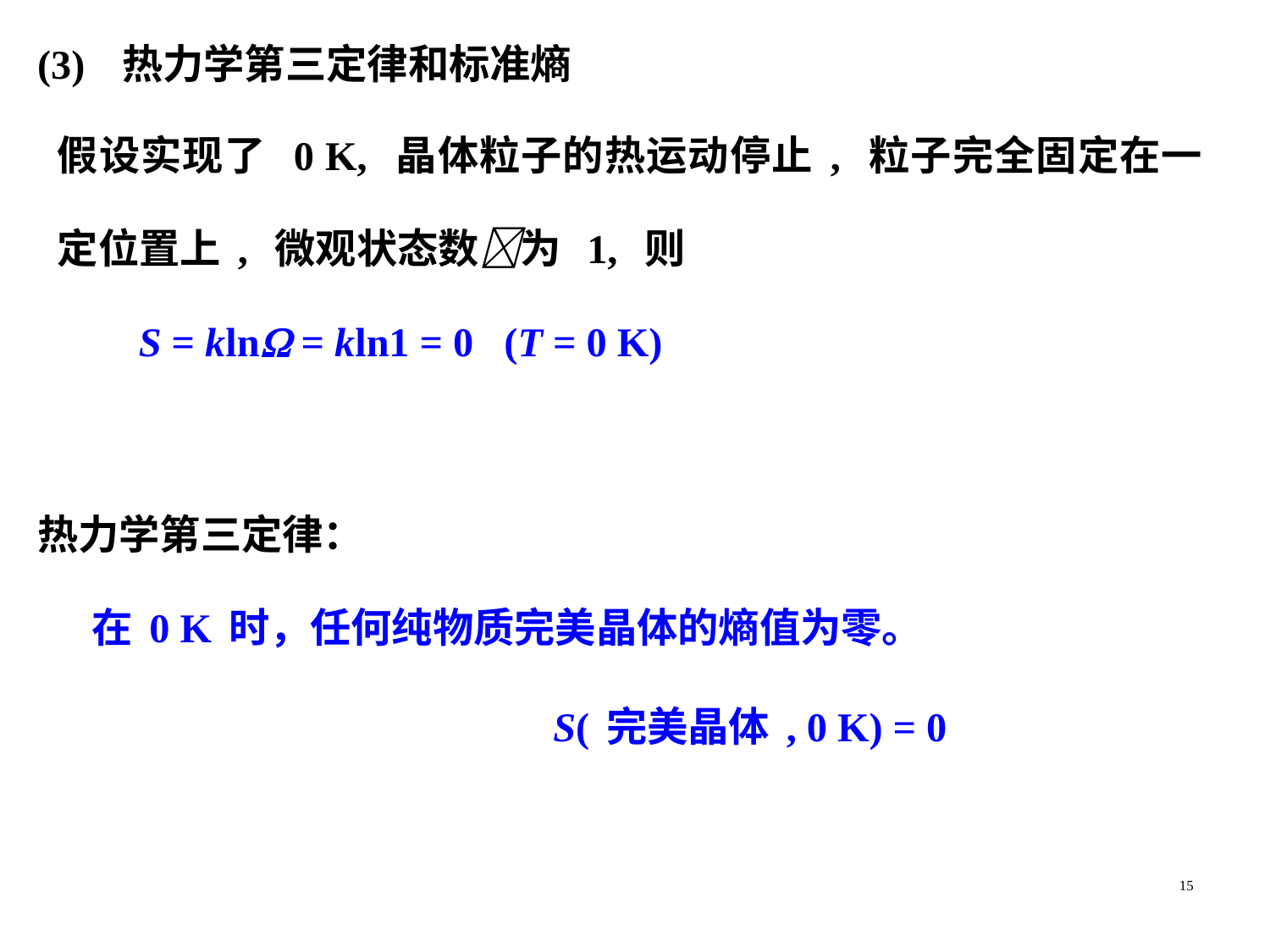

(3)  热力学第三定律和标准熵
假设实现了 0 K, 晶体粒子的热运动停止, 粒子完全固定在一定位置上, 微观状态数Ω为 1, 则
        S = klnΩ = kln1 = 0   (T = 0 K)
热力学第三定律：
    在0 K时，任何纯物质完美晶体的熵值为零。
S(完美晶体, 0 K) = 0
15